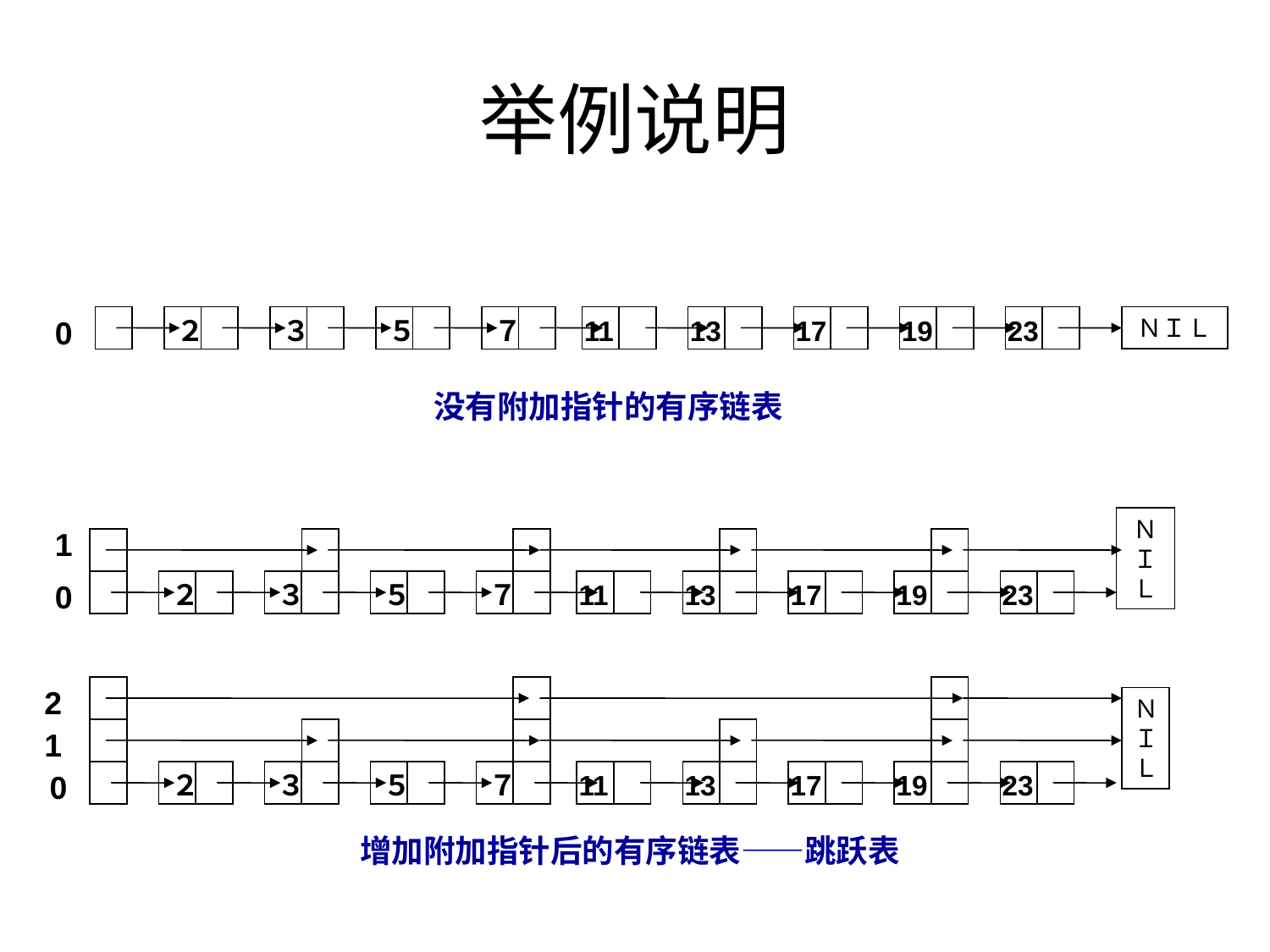

# 举例说明
0

２

３

５

７

11

13

17

19

23

ＮＩＬ

没有附加指针的有序链表
ＮＩＬ
1

0

２

３

５

７

11

13

17

19

23

2

ＮＩＬ

1

0

２

３

５

７

11

13

17

19

23

增加附加指针后的有序链表——跳跃表